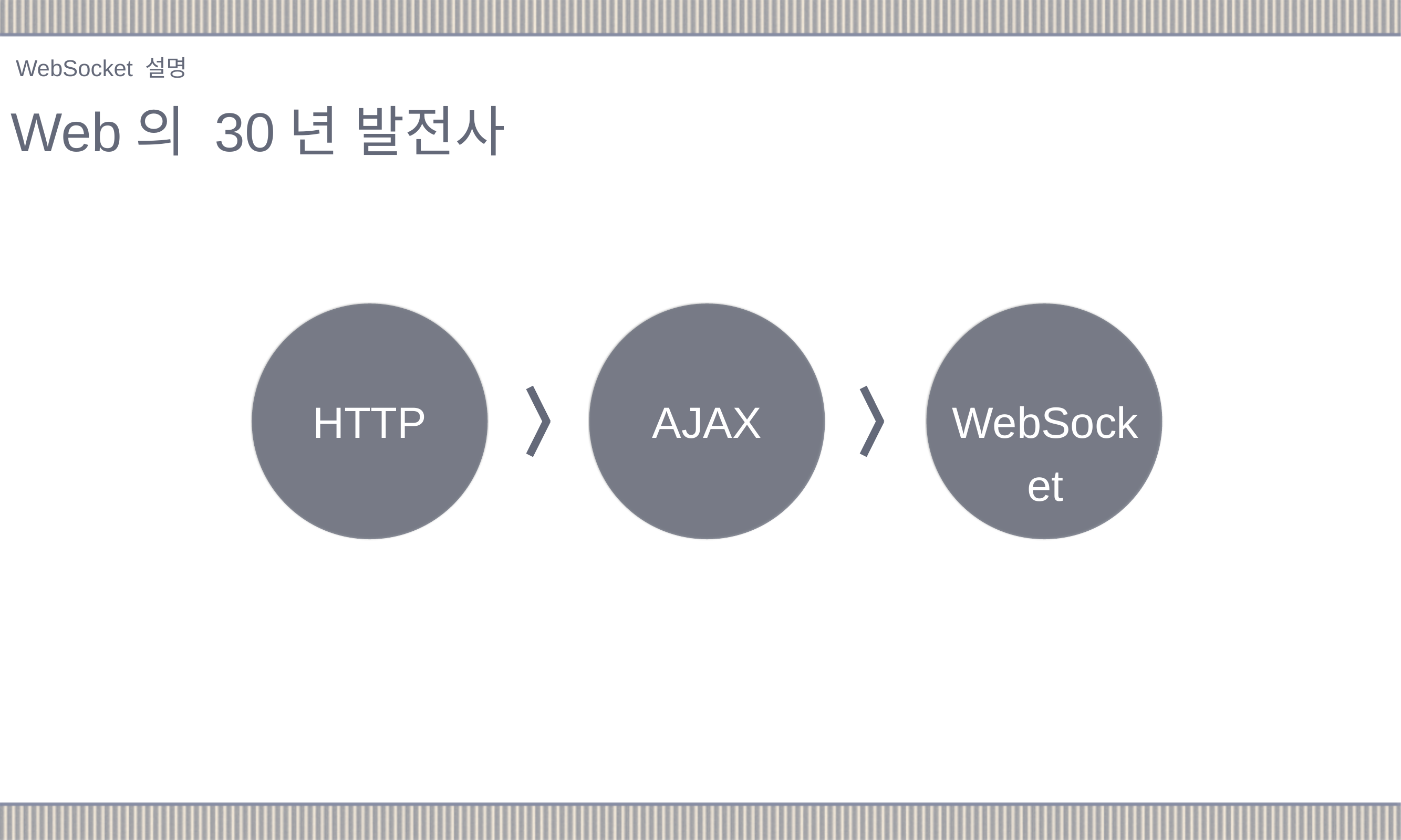

WebSocket 설명
Web의 30년 발전사

HTTP
AJAX
WebSocket